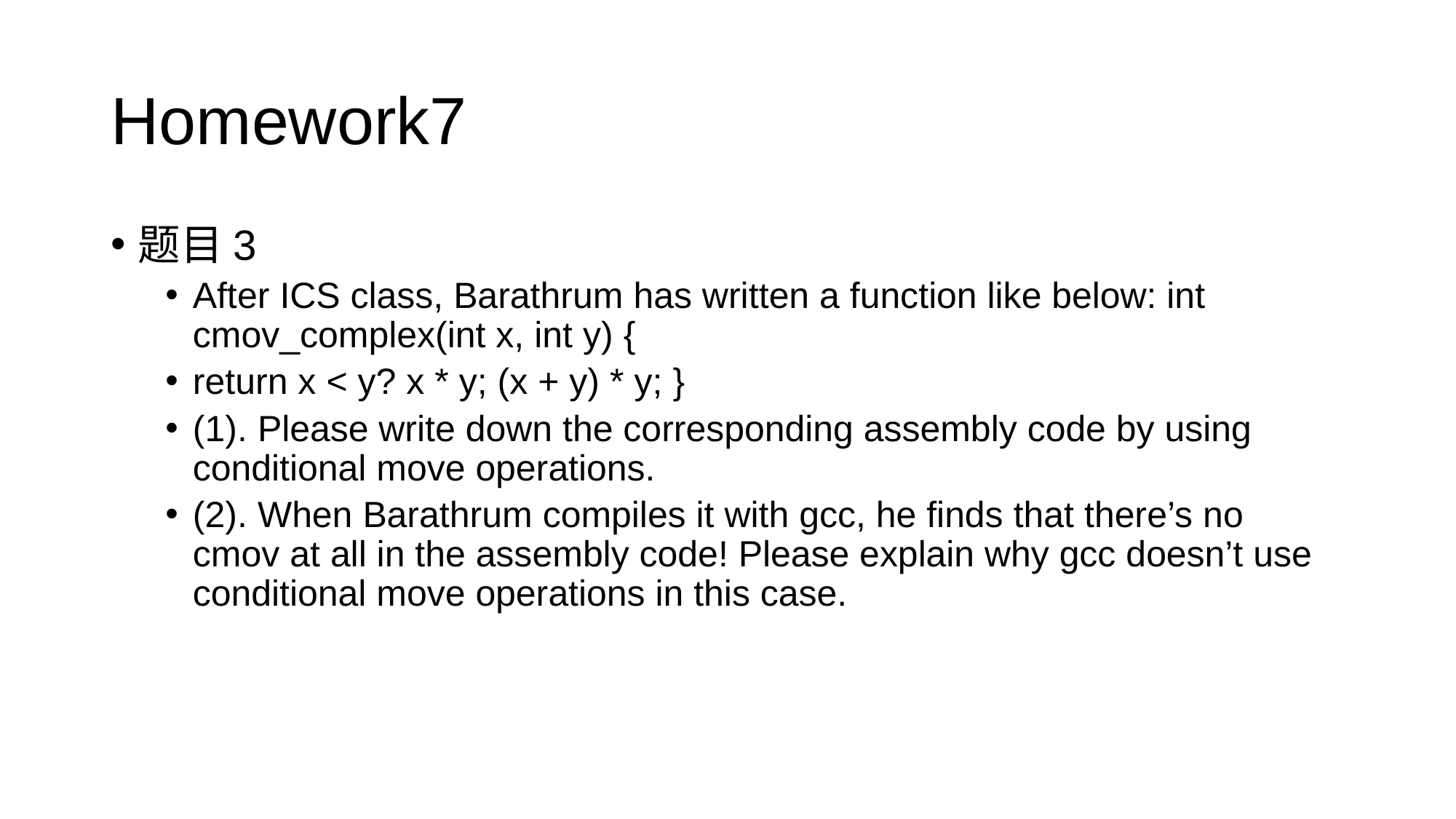

# Homework7
题目3
After ICS class, Barathrum has written a function like below: int cmov_complex(int x, int y) {
return x < y? x * y; (x + y) * y; }
(1). Please write down the corresponding assembly code by using conditional move operations.
(2). When Barathrum compiles it with gcc, he finds that there’s no cmov at all in the assembly code! Please explain why gcc doesn’t use conditional move operations in this case.